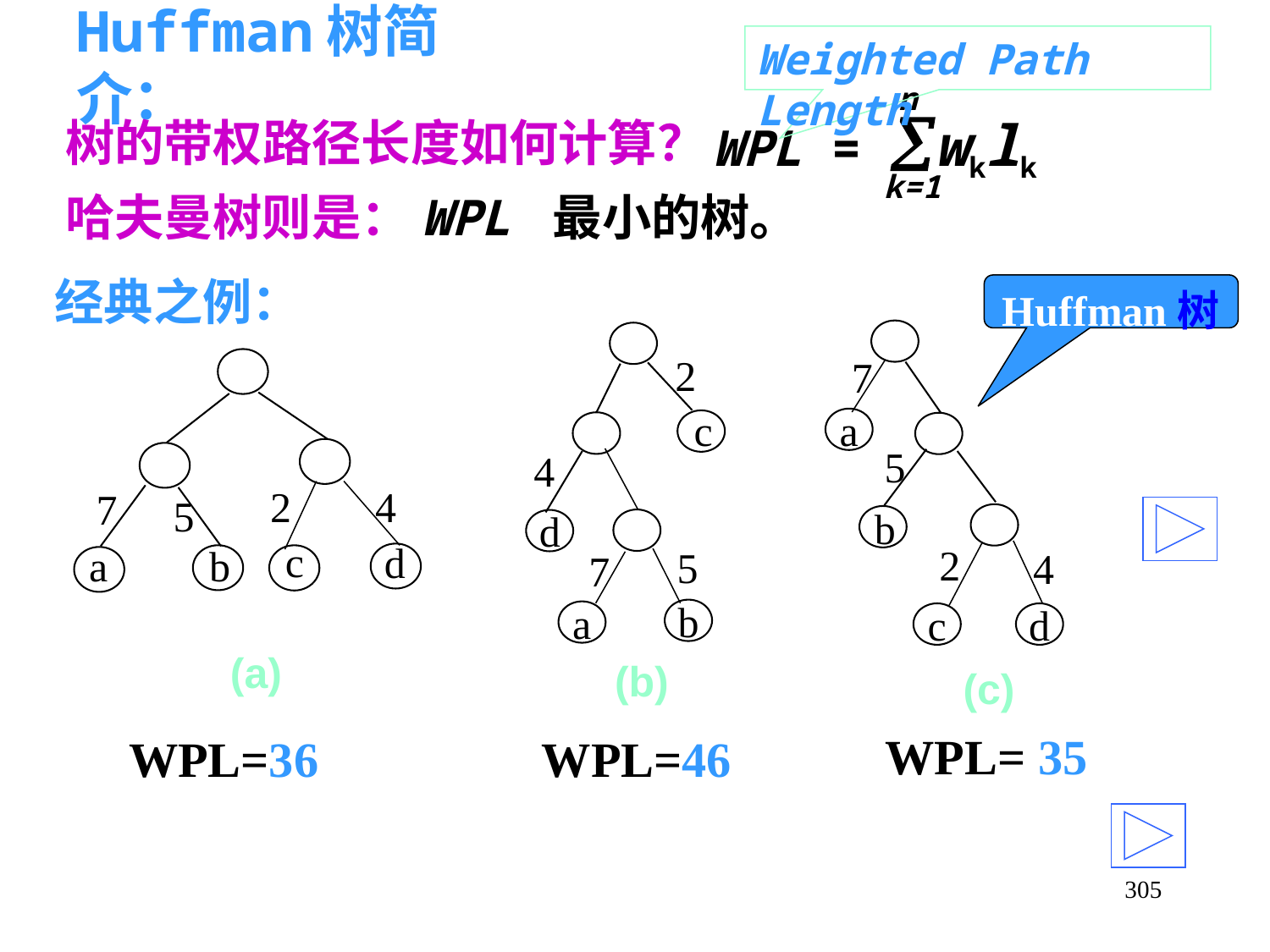

Weighted Path Length
# Huffman树简介：
n
WPL = ∑wklk
k=1
树的带权路径长度如何计算？
哈夫曼树则是：WPL 最小的树。
经典之例：
Huffman树

7

a

5

b

2
4

c
d
(c)

2

c

4

d

5
7

b
a
(b)

2
4
7

5

c
d
b
a

(a)

WPL= 35
WPL=36
WPL=46

305